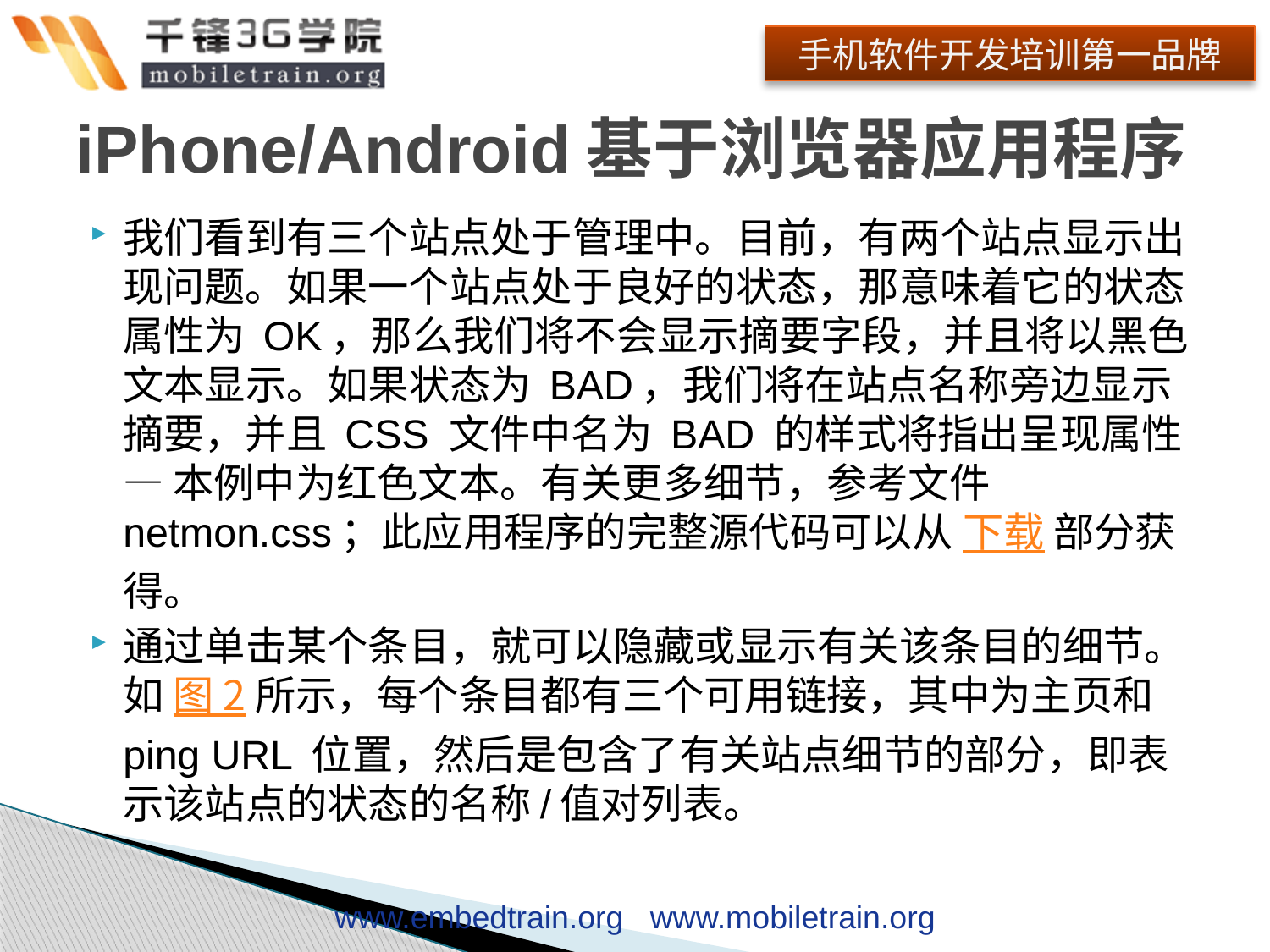

# iPhone/Android基于浏览器应用程序
我们看到有三个站点处于管理中。目前，有两个站点显示出现问题。如果一个站点处于良好的状态，那意味着它的状态属性为 OK，那么我们将不会显示摘要字段，并且将以黑色文本显示。如果状态为 BAD，我们将在站点名称旁边显示摘要，并且 CSS 文件中名为 BAD 的样式将指出呈现属性 — 本例中为红色文本。有关更多细节，参考文件 netmon.css；此应用程序的完整源代码可以从 下载 部分获得。
通过单击某个条目，就可以隐藏或显示有关该条目的细节。如 图 2 所示，每个条目都有三个可用链接，其中为主页和 ping URL 位置，然后是包含了有关站点细节的部分，即表示该站点的状态的名称/值对列表。